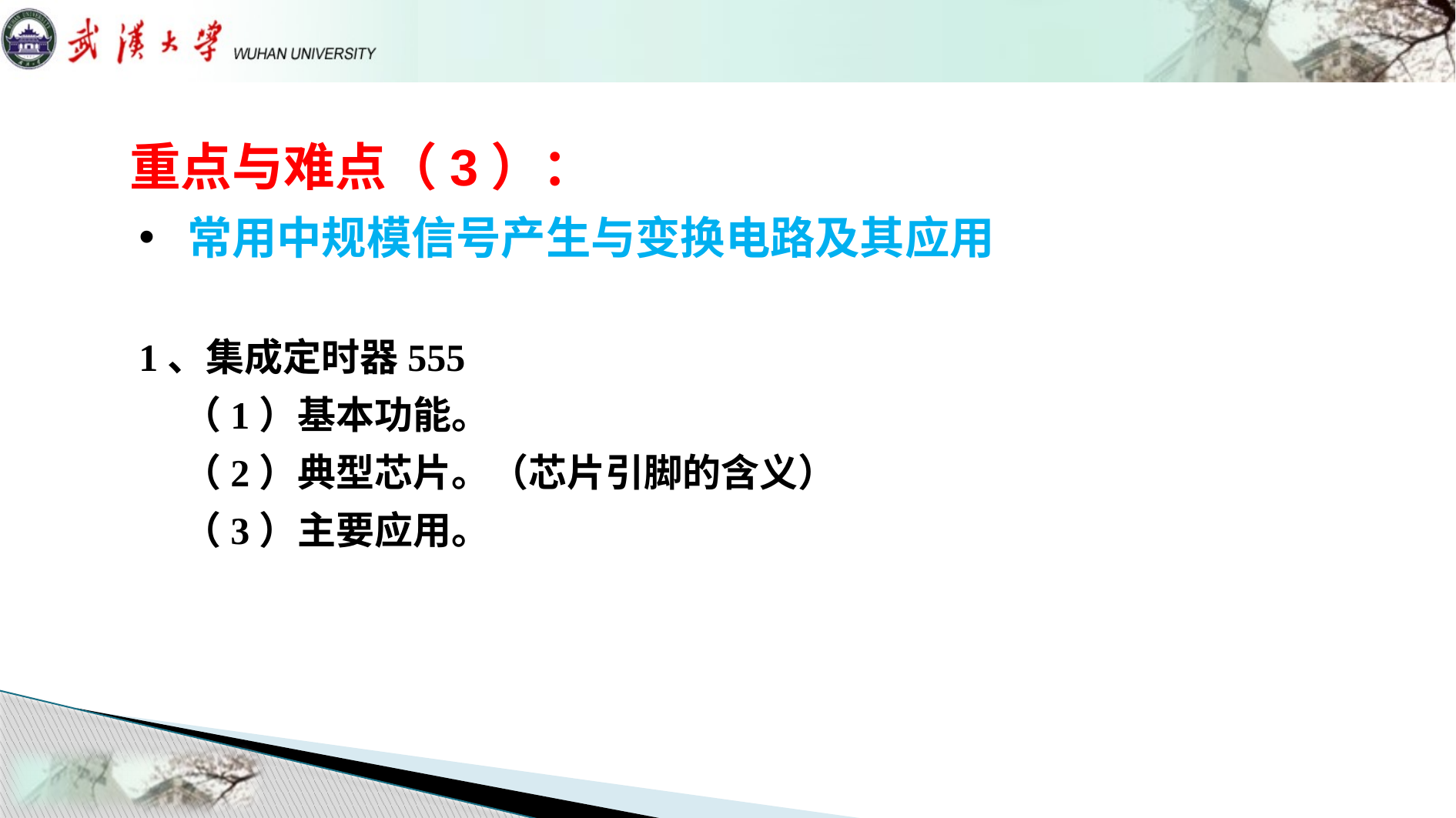

# 重点与难点（3）：
 常用中规模信号产生与变换电路及其应用

1、集成定时器555
    （1）基本功能。
    （2）典型芯片。（芯片引脚的含义）
    （3）主要应用。